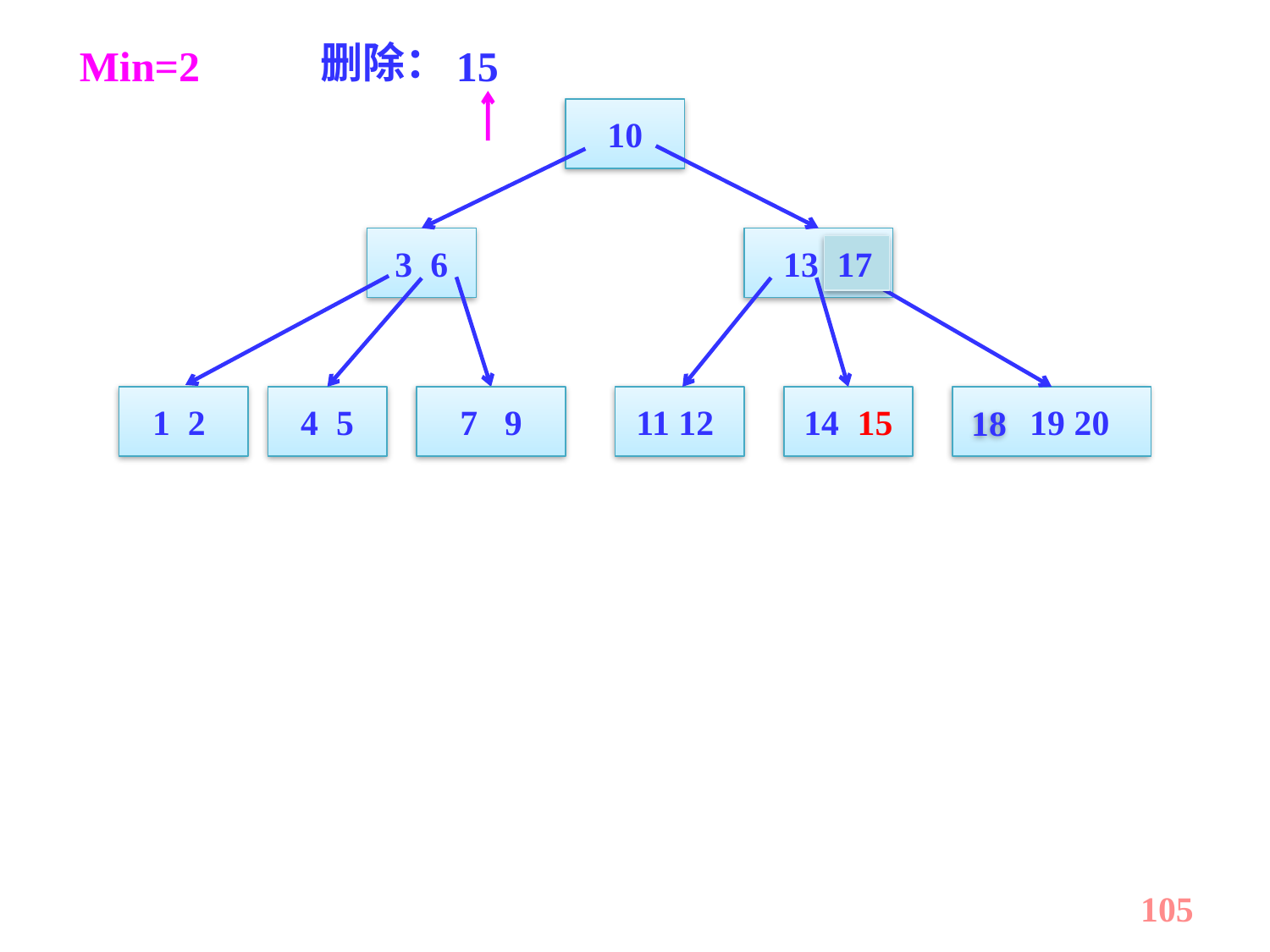

删除：
15
Min=2
10
3  6
   13
17
1  2
4  5
7   9
11 12
14  15
    19 20
18
105